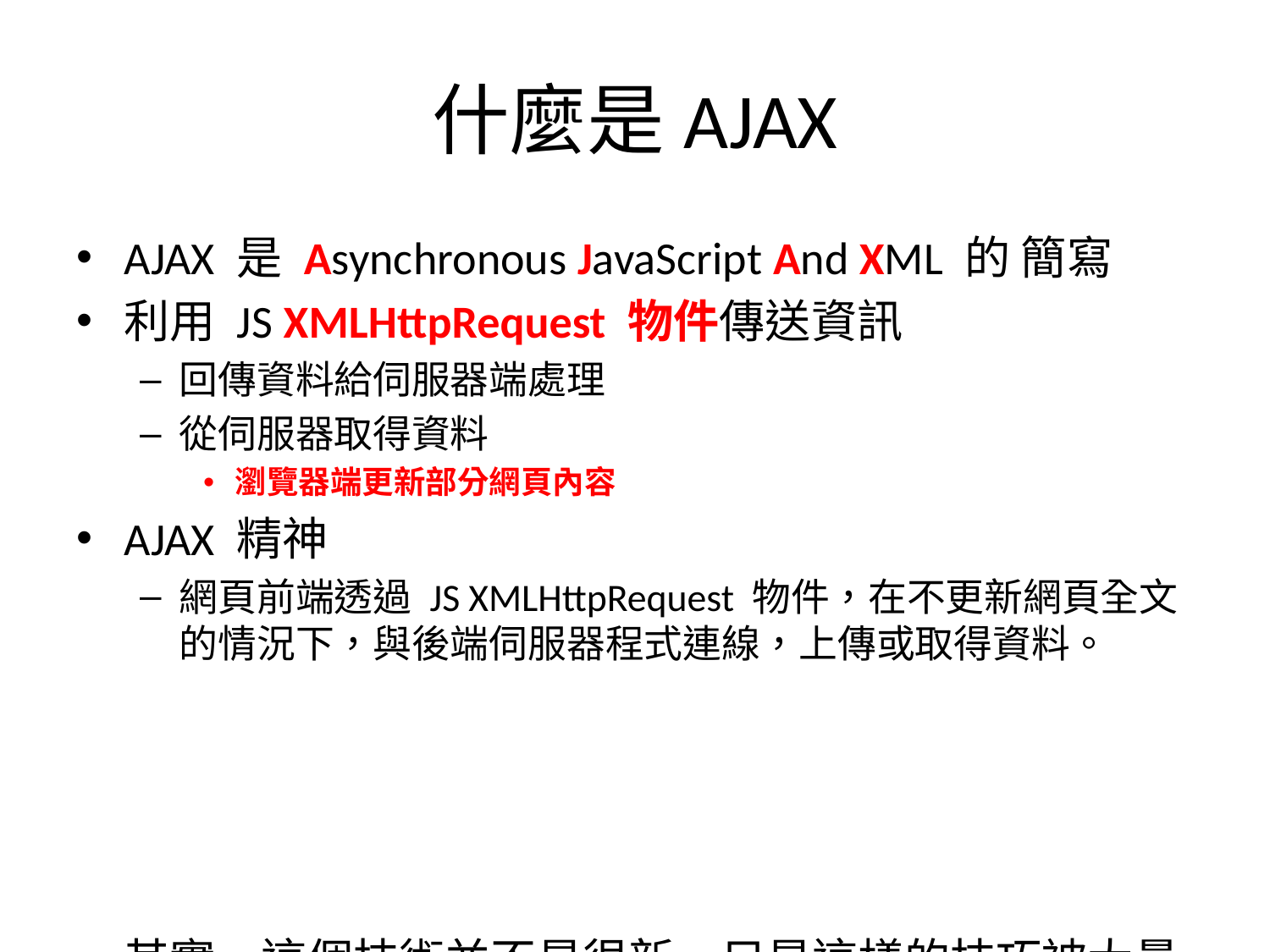

# 什麼是AJAX
AJAX 是 Asynchronous JavaScript And XML 的 簡寫
利用 JS XMLHttpRequest 物件傳送資訊
回傳資料給伺服器端處理
從伺服器取得資料
瀏覽器端更新部分網頁內容
AJAX 精神
網頁前端透過 JS XMLHttpRequest 物件，在不更新網頁全文的情況下，與後端伺服器程式連線，上傳或取得資料。

其實，這個技術並不是很新，只是這樣的技巧被大量的應用於 Google 的網頁之後， 如 Gmail、Google Maps、和 Google Suggest 等，才被重視。